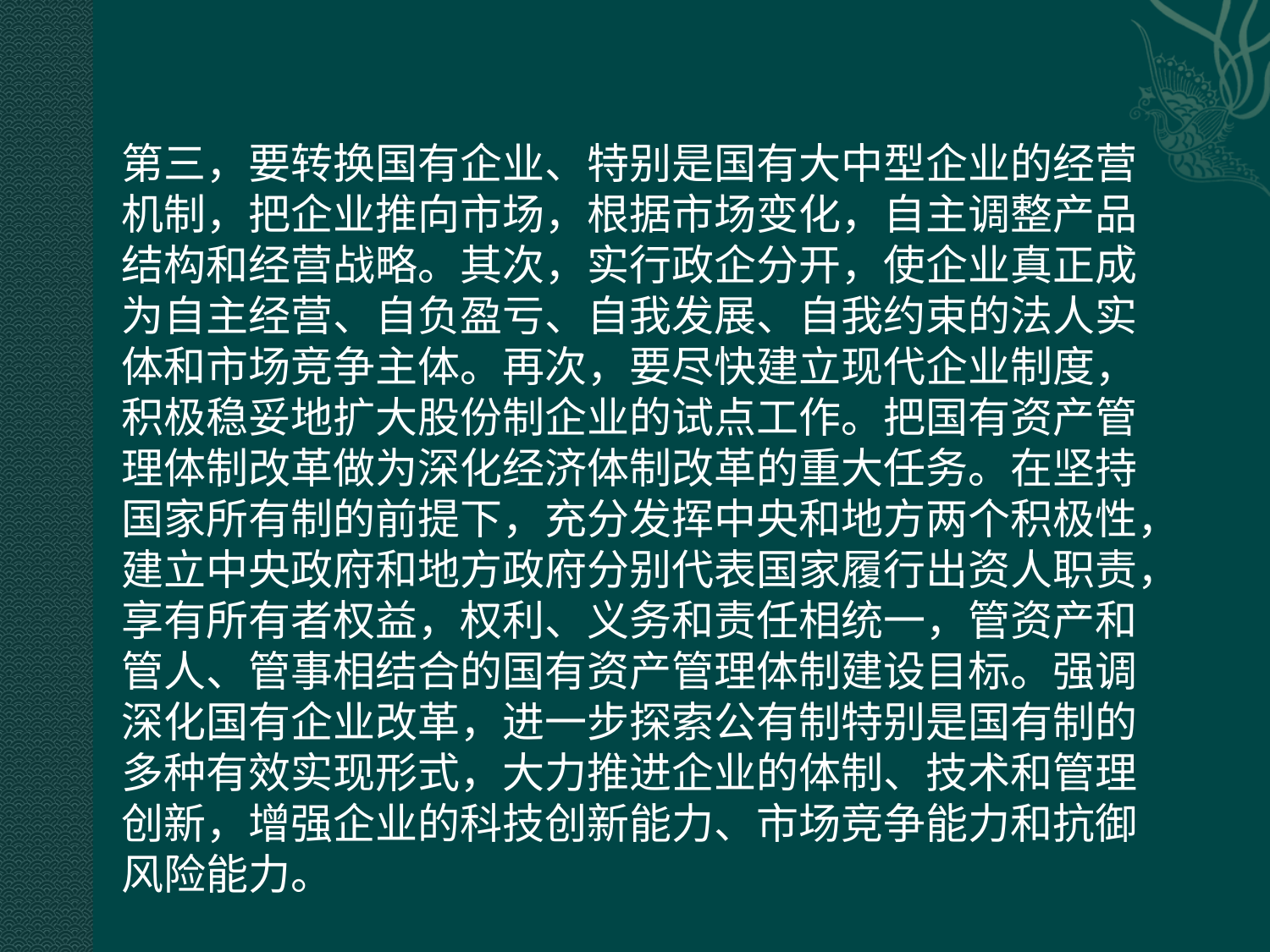

第三，要转换国有企业、特别是国有大中型企业的经营机制，把企业推向市场，根据市场变化，自主调整产品结构和经营战略。其次，实行政企分开，使企业真正成为自主经营、自负盈亏、自我发展、自我约束的法人实体和市场竞争主体。再次，要尽快建立现代企业制度，积极稳妥地扩大股份制企业的试点工作。把国有资产管理体制改革做为深化经济体制改革的重大任务。在坚持国家所有制的前提下，充分发挥中央和地方两个积极性，建立中央政府和地方政府分别代表国家履行出资人职责，享有所有者权益，权利、义务和责任相统一，管资产和管人、管事相结合的国有资产管理体制建设目标。强调深化国有企业改革，进一步探索公有制特别是国有制的多种有效实现形式，大力推进企业的体制、技术和管理创新，增强企业的科技创新能力、市场竞争能力和抗御风险能力。